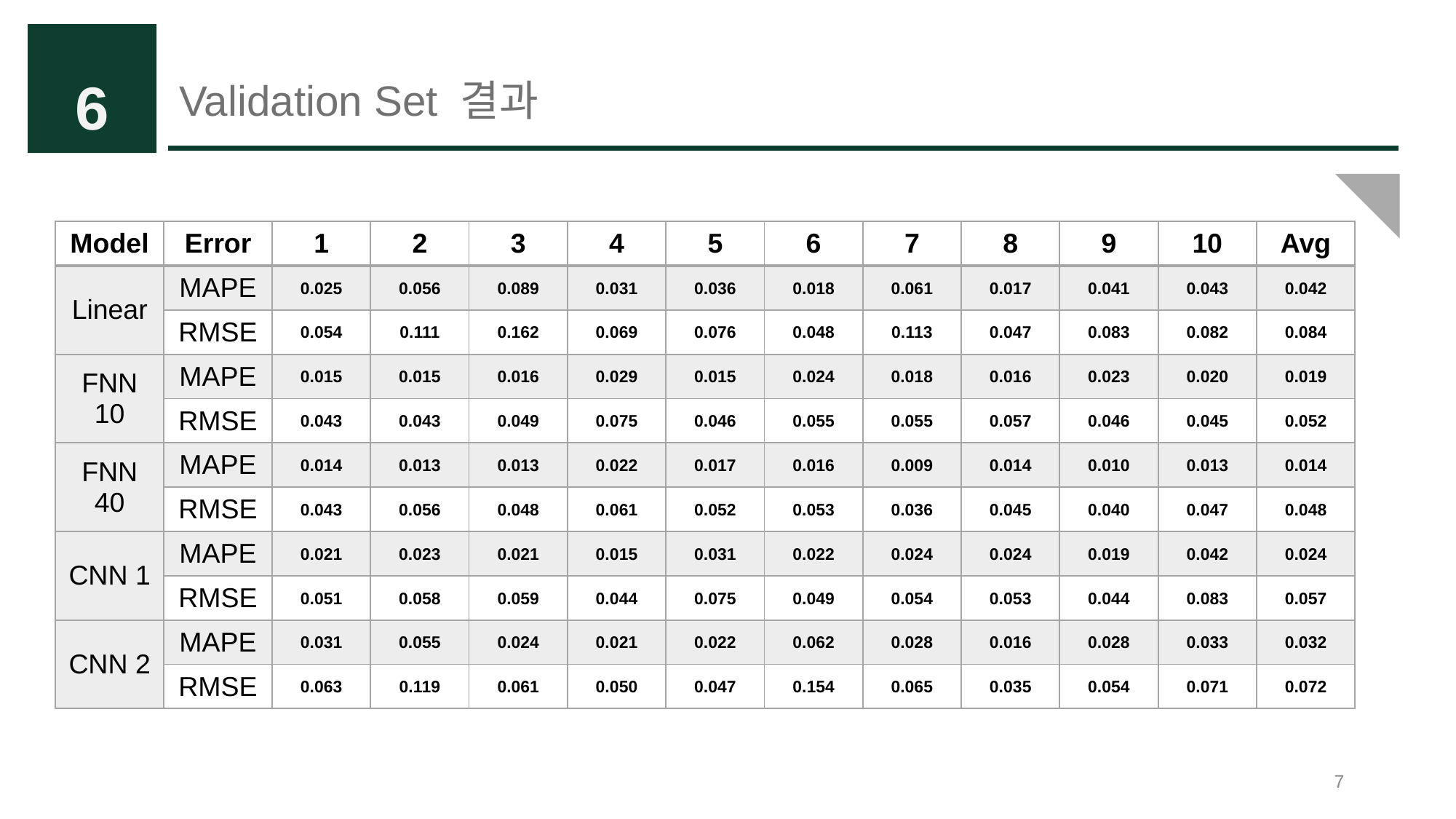

6
# Validation Set 결과
| Model | Error | 1 | 2 | 3 | 4 | 5 | 6 | 7 | 8 | 9 | 10 | Avg |
| --- | --- | --- | --- | --- | --- | --- | --- | --- | --- | --- | --- | --- |
| Linear | MAPE | 0.025 | 0.056 | 0.089 | 0.031 | 0.036 | 0.018 | 0.061 | 0.017 | 0.041 | 0.043 | 0.042 |
|  | RMSE | 0.054 | 0.111 | 0.162 | 0.069 | 0.076 | 0.048 | 0.113 | 0.047 | 0.083 | 0.082 | 0.084 |
| FNN 10 | MAPE | 0.015 | 0.015 | 0.016 | 0.029 | 0.015 | 0.024 | 0.018 | 0.016 | 0.023 | 0.020 | 0.019 |
|  | RMSE | 0.043 | 0.043 | 0.049 | 0.075 | 0.046 | 0.055 | 0.055 | 0.057 | 0.046 | 0.045 | 0.052 |
| FNN 40 | MAPE | 0.014 | 0.013 | 0.013 | 0.022 | 0.017 | 0.016 | 0.009 | 0.014 | 0.010 | 0.013 | 0.014 |
|  | RMSE | 0.043 | 0.056 | 0.048 | 0.061 | 0.052 | 0.053 | 0.036 | 0.045 | 0.040 | 0.047 | 0.048 |
| CNN 1 | MAPE | 0.021 | 0.023 | 0.021 | 0.015 | 0.031 | 0.022 | 0.024 | 0.024 | 0.019 | 0.042 | 0.024 |
|  | RMSE | 0.051 | 0.058 | 0.059 | 0.044 | 0.075 | 0.049 | 0.054 | 0.053 | 0.044 | 0.083 | 0.057 |
| CNN 2 | MAPE | 0.031 | 0.055 | 0.024 | 0.021 | 0.022 | 0.062 | 0.028 | 0.016 | 0.028 | 0.033 | 0.032 |
|  | RMSE | 0.063 | 0.119 | 0.061 | 0.050 | 0.047 | 0.154 | 0.065 | 0.035 | 0.054 | 0.071 | 0.072 |
7